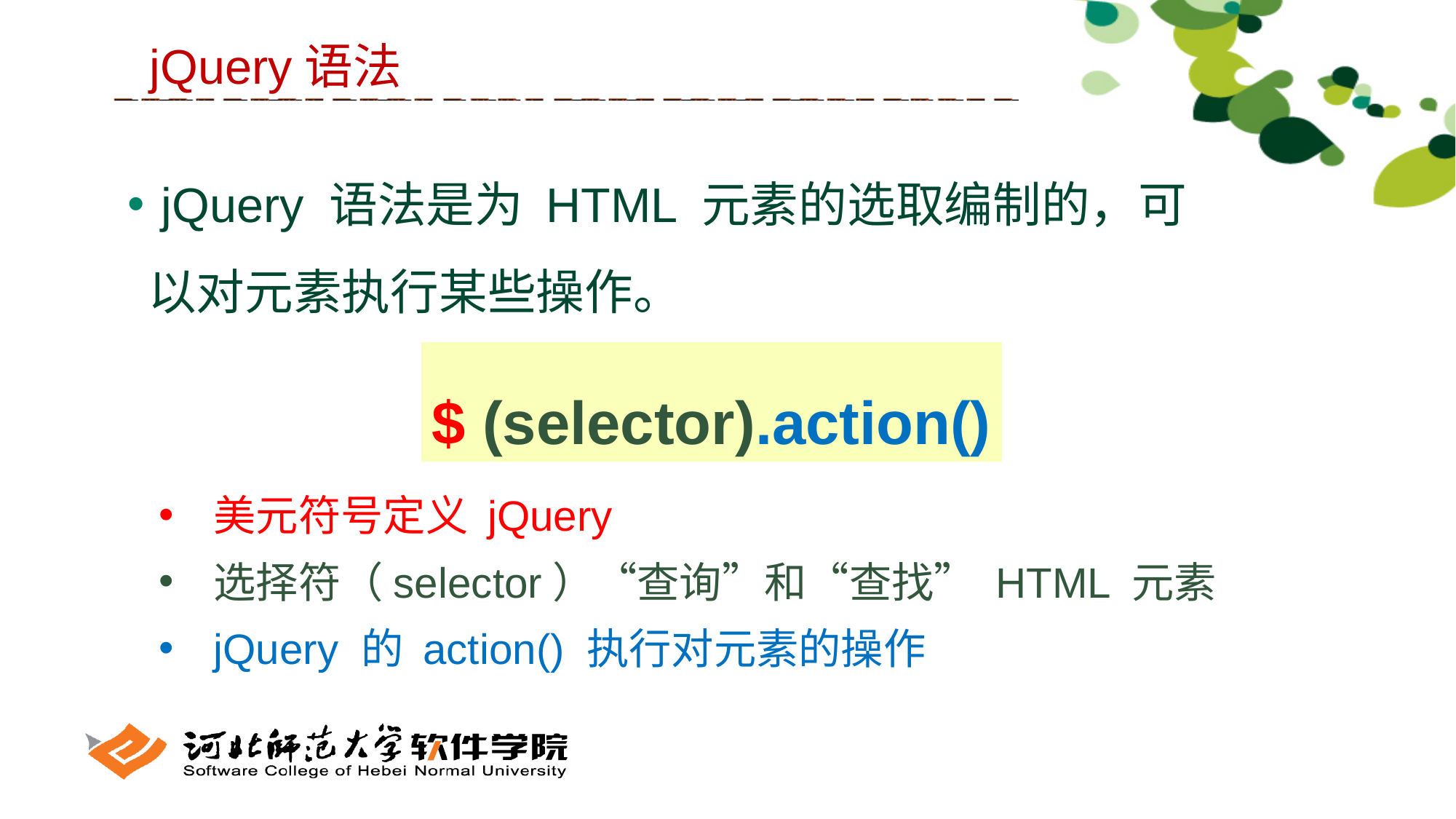

jQuery语法
 jQuery 语法是为 HTML 元素的选取编制的，可以对元素执行某些操作。
$ (selector).action()
美元符号定义 jQuery
选择符（selector）“查询”和“查找” HTML 元素
jQuery 的 action() 执行对元素的操作